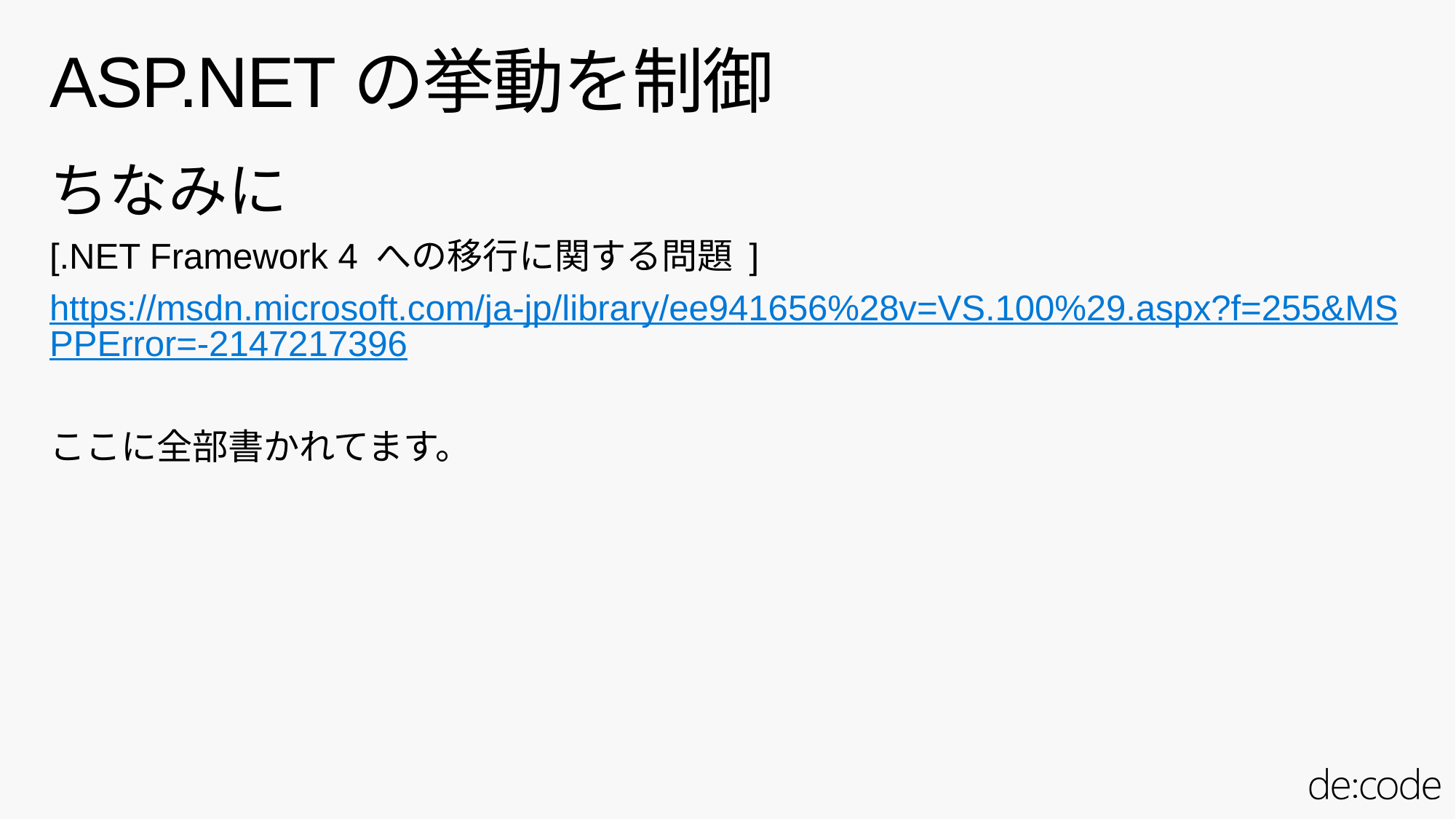

# ASP.NETの挙動を制御
ちなみに
[.NET Framework 4 への移行に関する問題 ]
https://msdn.microsoft.com/ja-jp/library/ee941656%28v=VS.100%29.aspx?f=255&MSPPError=-2147217396

ここに全部書かれてます。